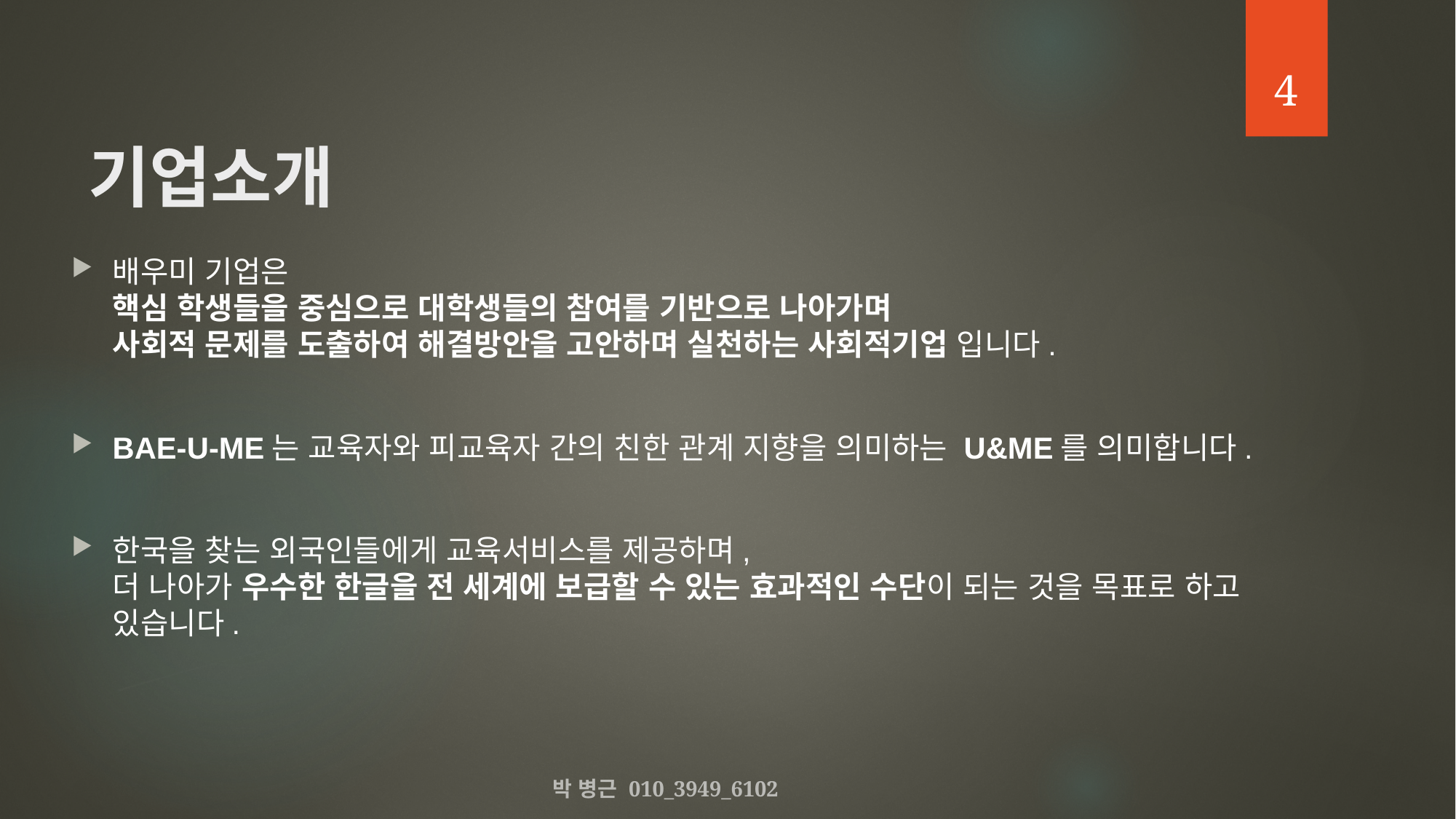

4
# 기업소개
배우미 기업은
핵심 학생들을 중심으로 대학생들의 참여를 기반으로 나아가며
사회적 문제를 도출하여 해결방안을 고안하며 실천하는 사회적기업 입니다.

BAE-U-ME는 교육자와 피교육자 간의 친한 관계 지향을 의미하는 U&ME를 의미합니다.

한국을 찾는 외국인들에게 교육서비스를 제공하며,
더 나아가 우수한 한글을 전 세계에 보급할 수 있는 효과적인 수단이 되는 것을 목표로 하고 있습니다.

박 병근 010_3949_6102